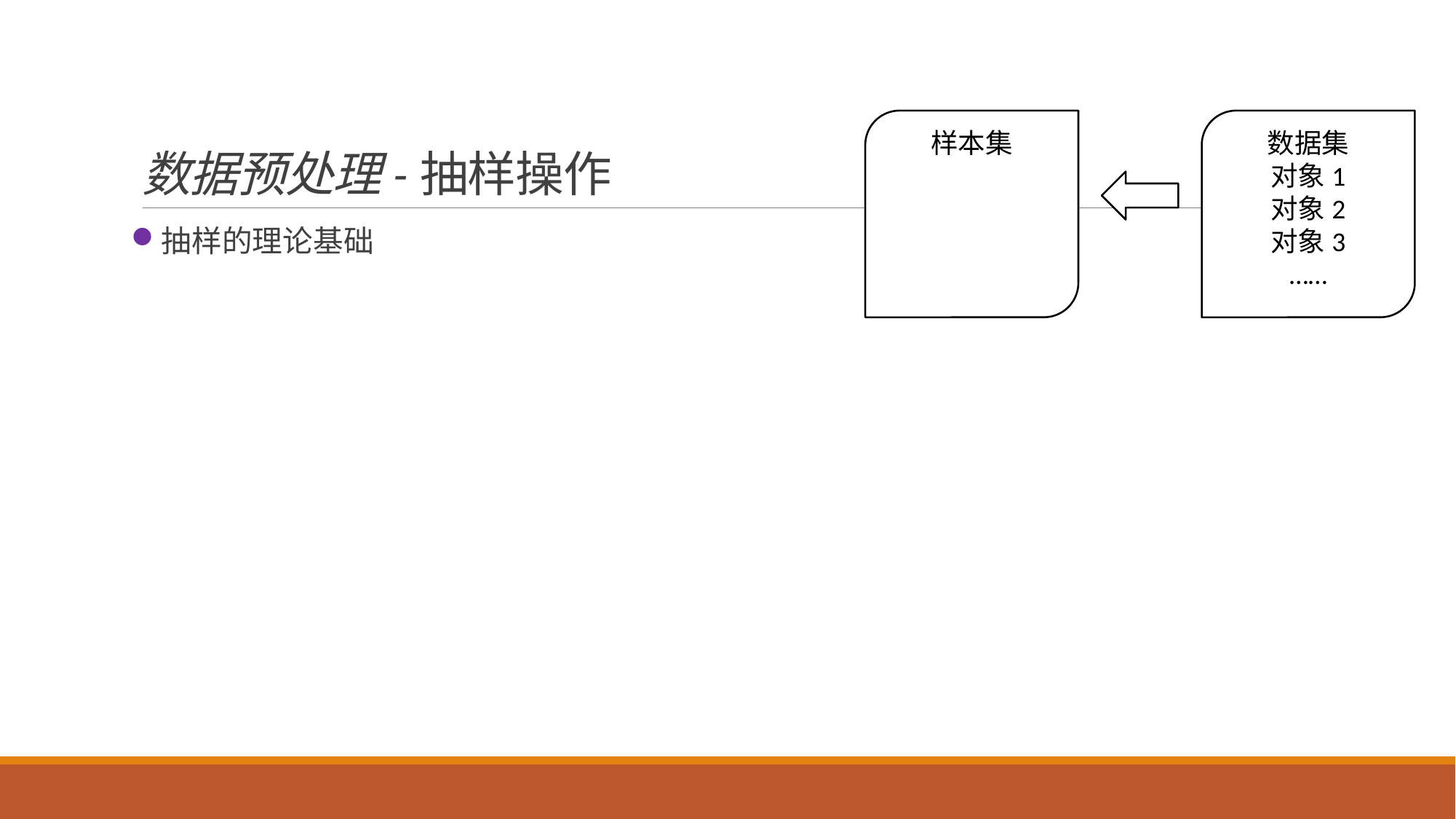

# 数据预处理-抽样操作
数据集
对象1
对象2
对象3
……
样本集

抽样的理论基础